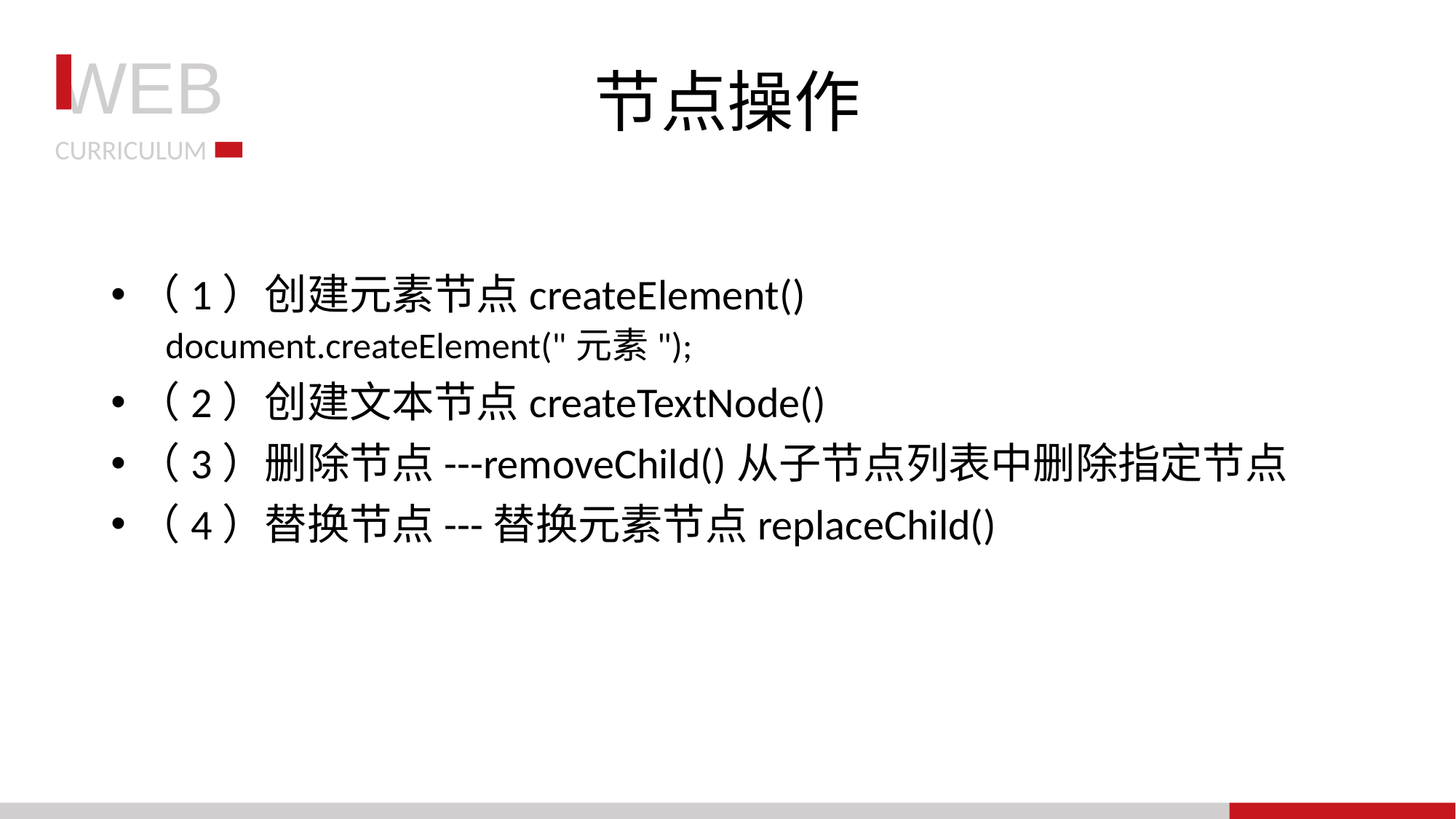

# 节点操作

（1）创建元素节点createElement()
document.createElement("元素");
（2）创建文本节点createTextNode()
（3）删除节点---removeChild()从子节点列表中删除指定节点
（4）替换节点---替换元素节点replaceChild()